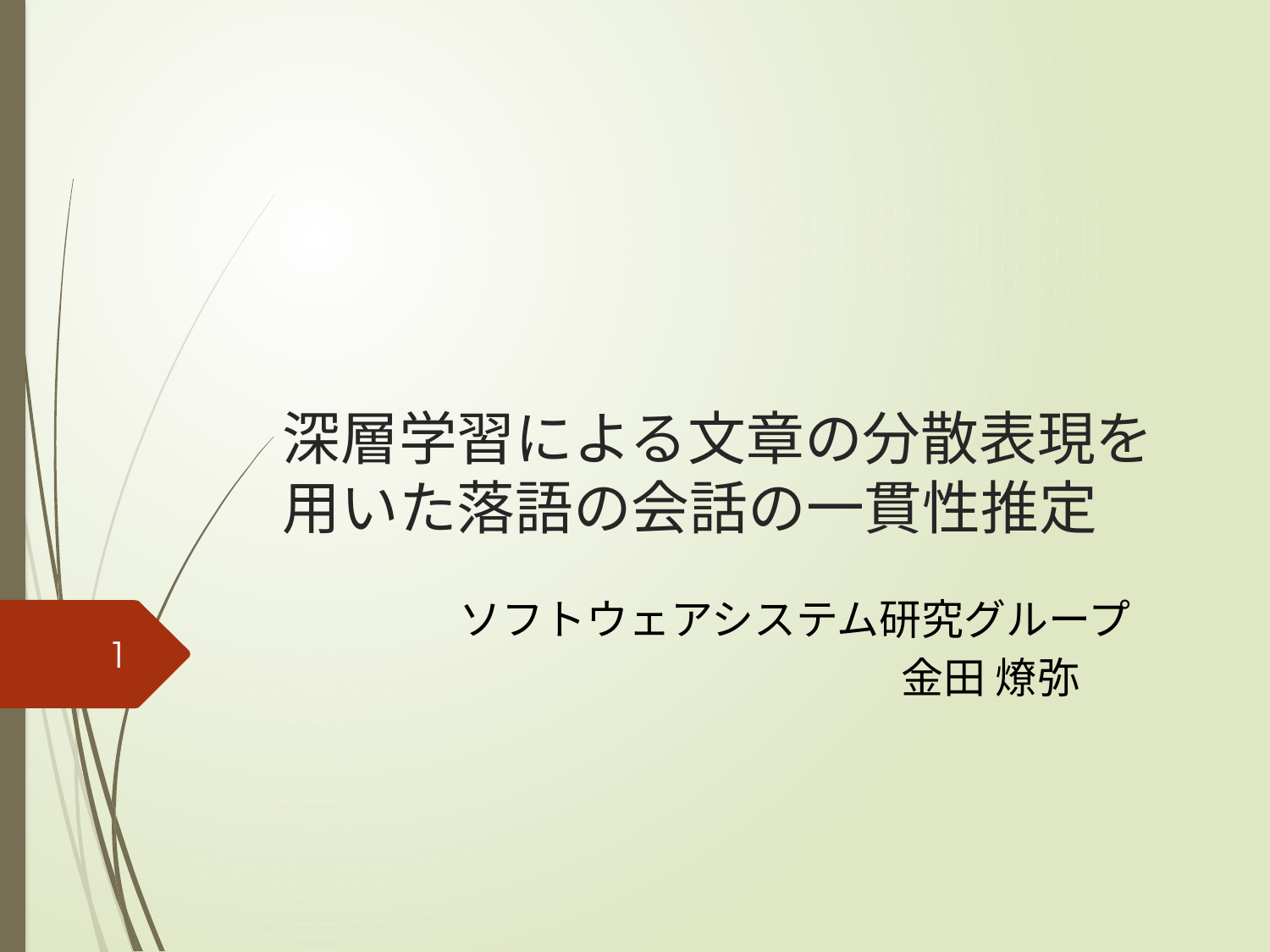

# 深層学習による文章の分散表現を用いた落語の会話の一貫性推定
ソフトウェアシステム研究グループ
                                        金田 燎弥

1